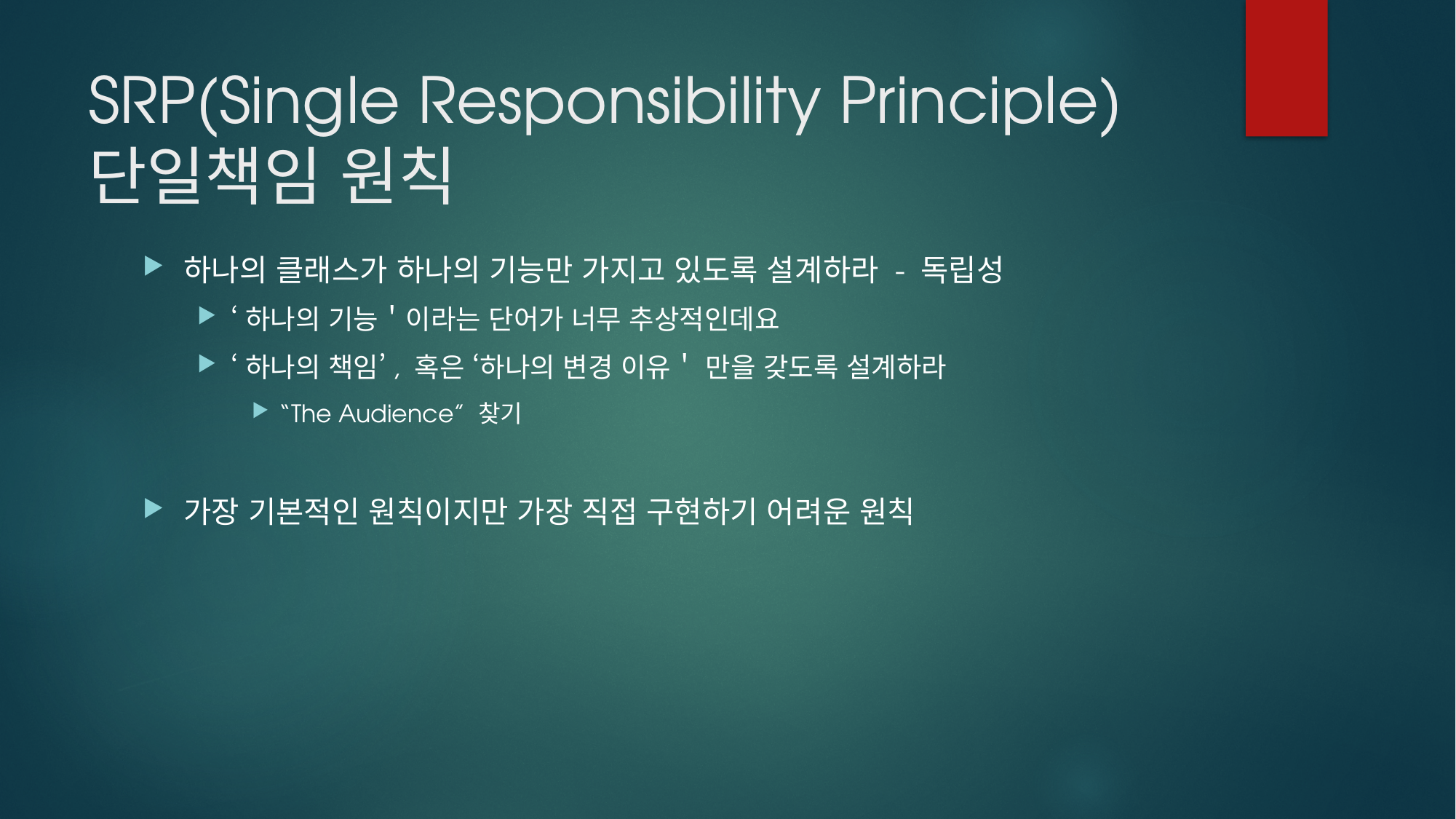

# SRP(Single Responsibility Principle) 단일책임 원칙
하나의 클래스가 하나의 기능만 가지고 있도록 설계하라 - 독립성
‘하나의 기능＇이라는 단어가 너무 추상적인데요
‘하나의 책임’, 혹은 ‘하나의 변경 이유＇ 만을 갖도록 설계하라
“The Audience” 찾기

가장 기본적인 원칙이지만 가장 직접 구현하기 어려운 원칙